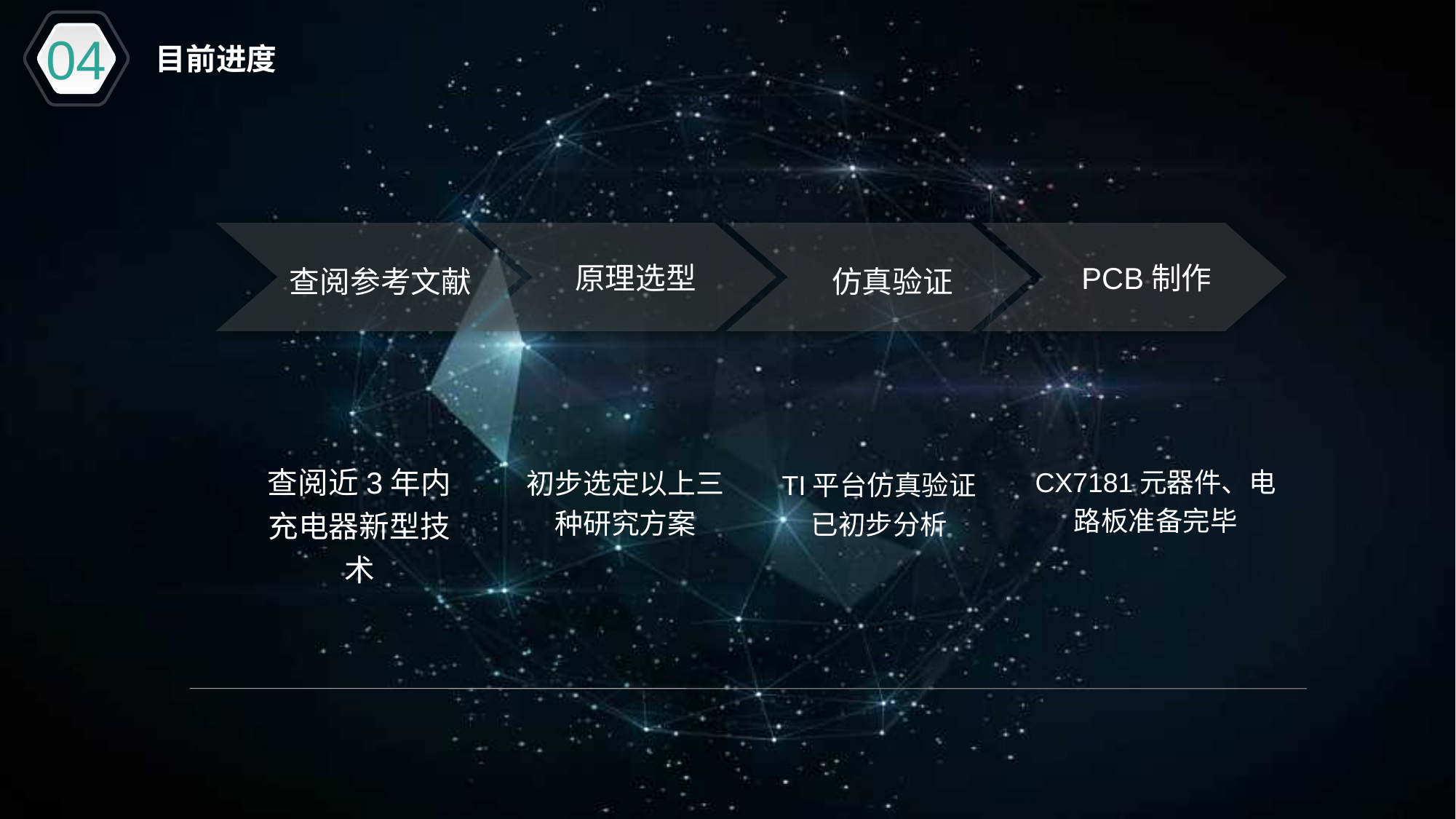

04
目前进度

查阅参考文献

原理选型

仿真验证

PCB制作
查阅近3年内充电器新型技术
CX7181元器件、电路板准备完毕
初步选定以上三种研究方案
TI平台仿真验证已初步分析

延迟符